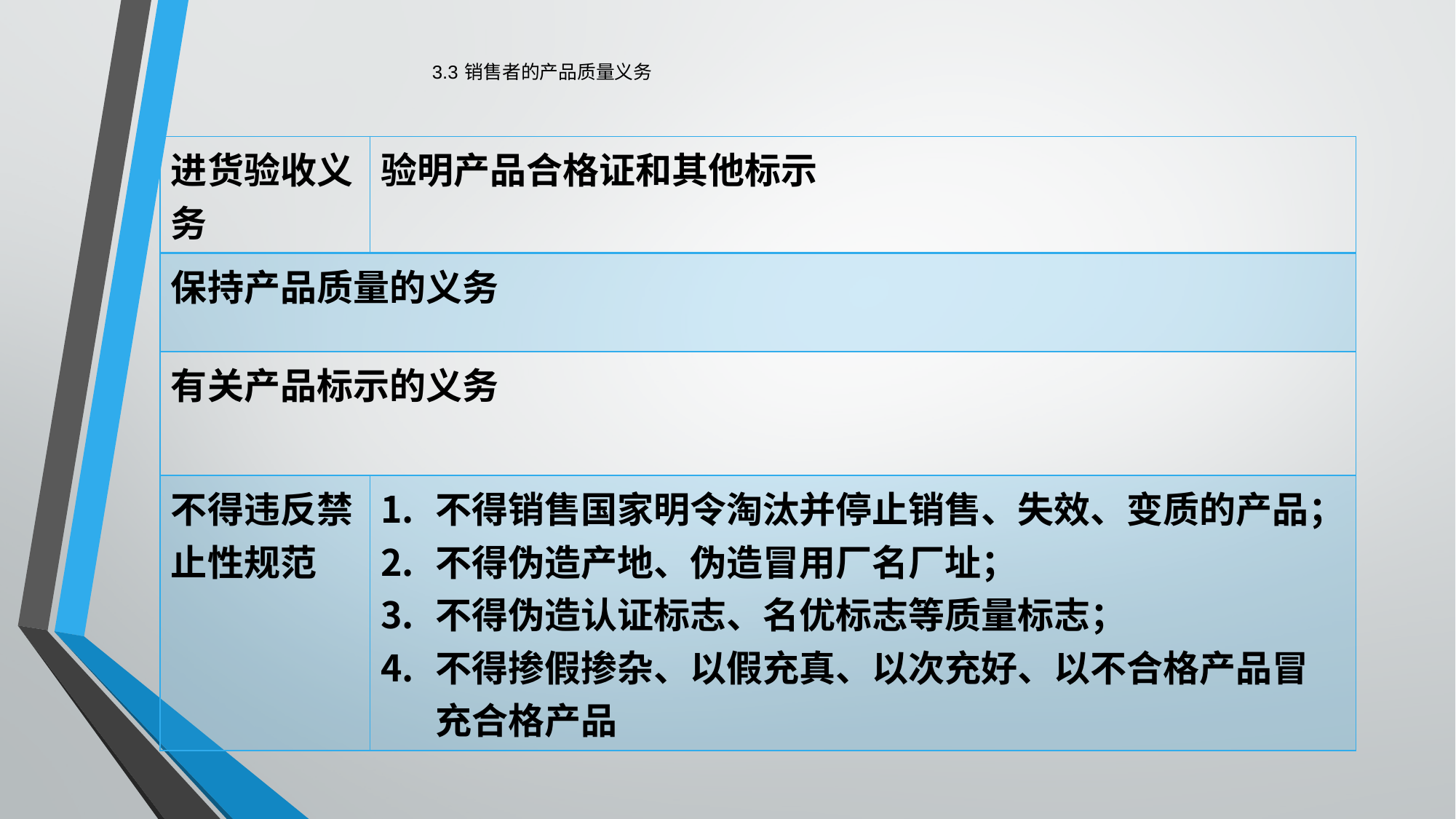

# 3.3 销售者的产品质量义务
| 进货验收义务 | 验明产品合格证和其他标示 |
| --- | --- |
| 保持产品质量的义务 |  |
| 有关产品标示的义务 |  |
| 不得违反禁止性规范 | 不得销售国家明令淘汰并停止销售、失效、变质的产品； 不得伪造产地、伪造冒用厂名厂址； 不得伪造认证标志、名优标志等质量标志； 不得掺假掺杂、以假充真、以次充好、以不合格产品冒充合格产品 |